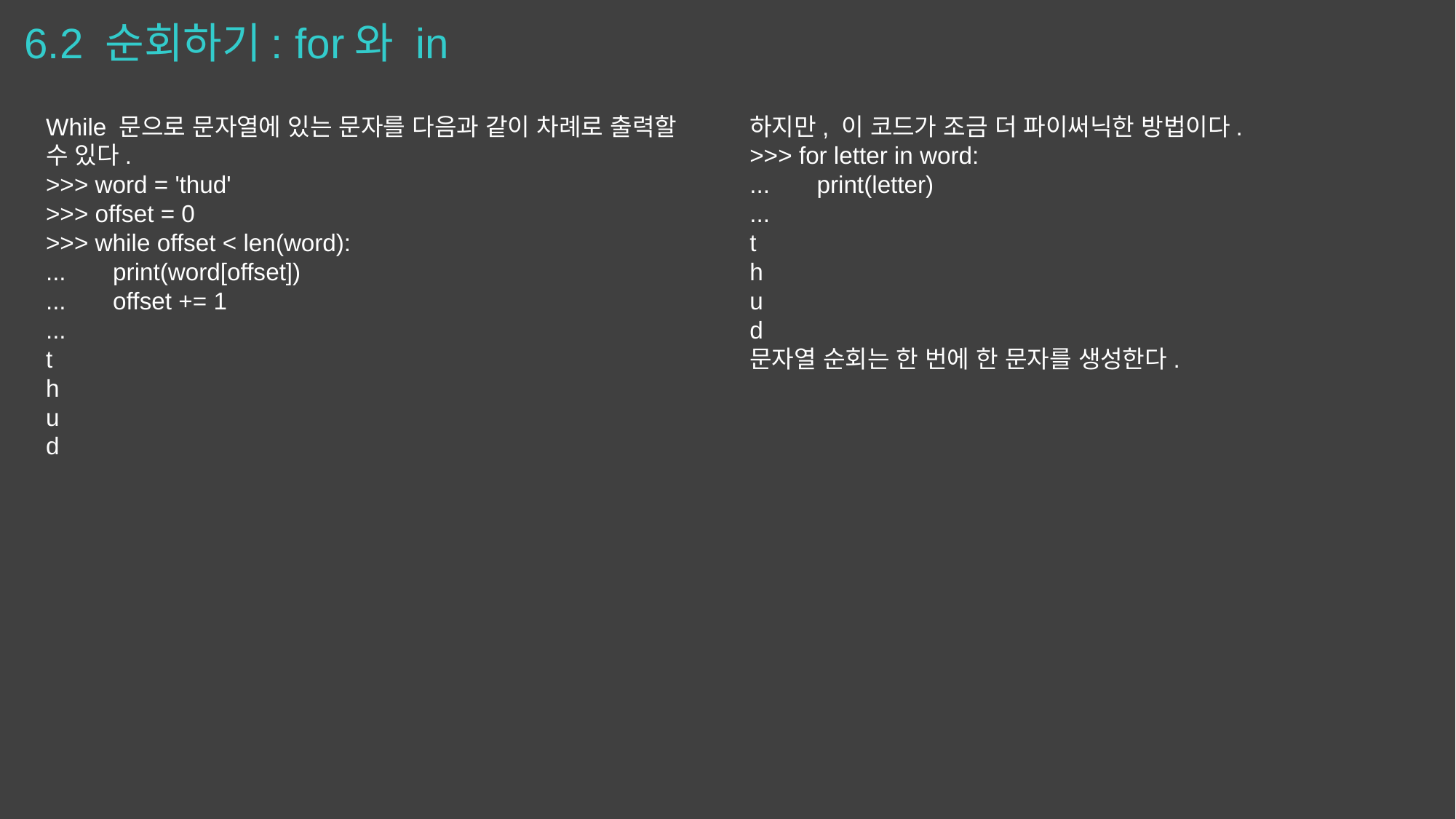

# 6.2 순회하기: for와 in
While 문으로 문자열에 있는 문자를 다음과 같이 차례로 출력할 수 있다.
>>> word = 'thud'
>>> offset = 0
>>> while offset < len(word):
...       print(word[offset])
...       offset += 1
...
t
h
u
d
하지만, 이 코드가 조금 더 파이써닉한 방법이다.
>>> for letter in word:
...       print(letter)
...
t
h
u
d
문자열 순회는 한 번에 한 문자를 생성한다.